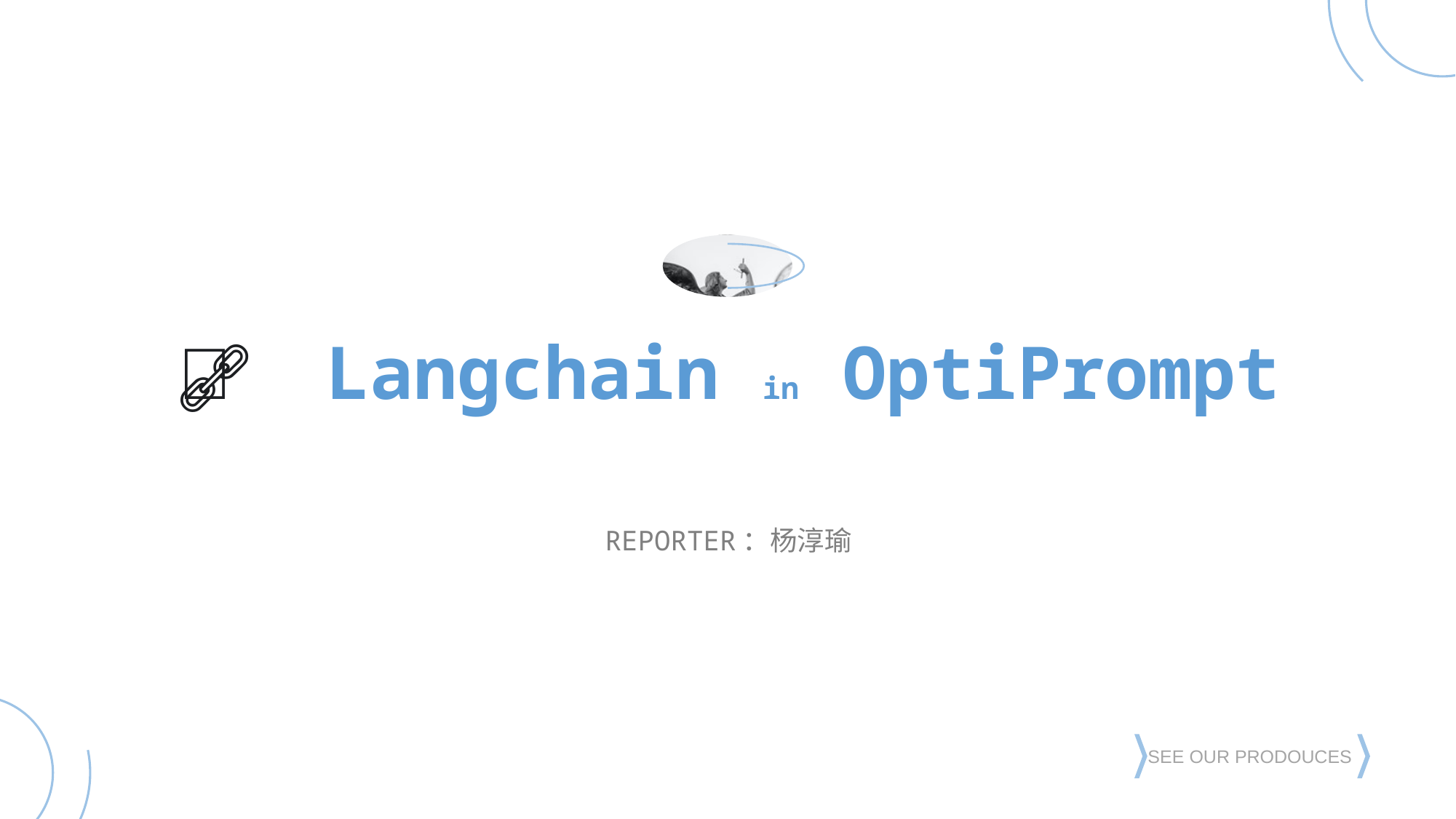

🦜️🔗 Langchain in OptiPrompt
REPORTER：杨淳瑜

SEE OUR PRODOUCES